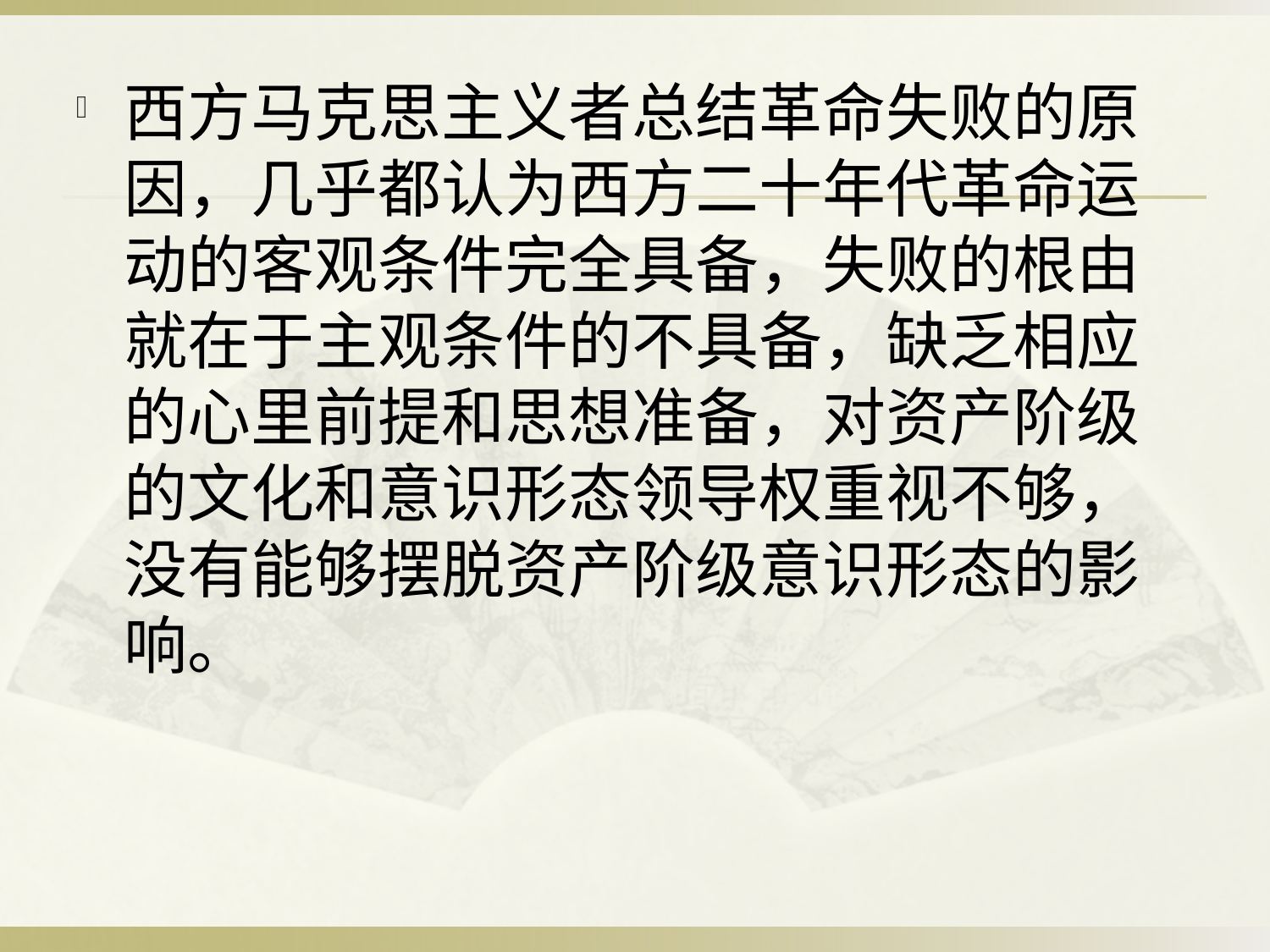

#
西方马克思主义者总结革命失败的原因，几乎都认为西方二十年代革命运动的客观条件完全具备，失败的根由就在于主观条件的不具备，缺乏相应的心里前提和思想准备，对资产阶级的文化和意识形态领导权重视不够，没有能够摆脱资产阶级意识形态的影响。